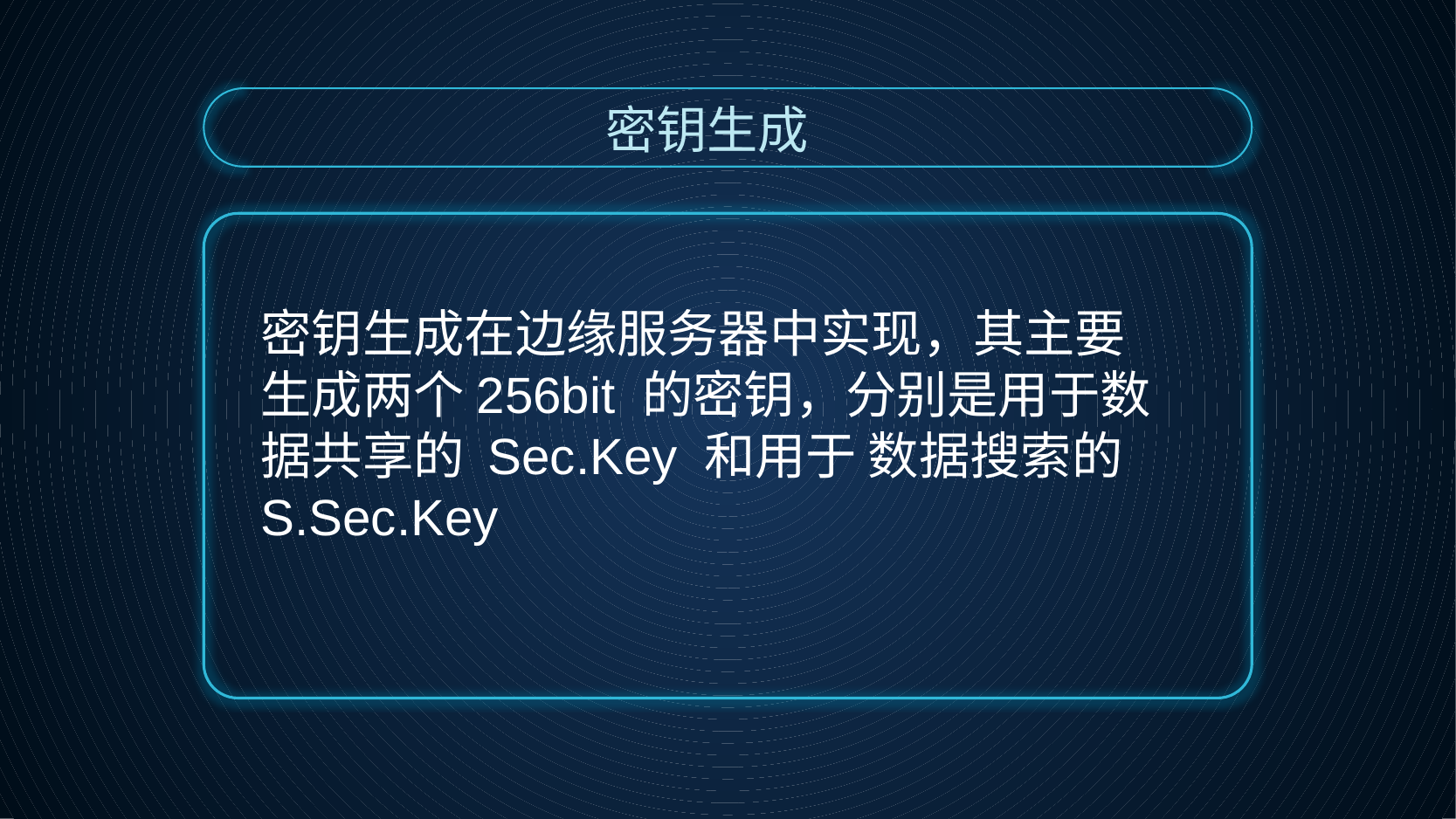

密钥生成

密钥生成在边缘服务器中实现，其主要生成两个256bit 的密钥，分别是用于数据共享的 Sec.Key 和用于 数据搜索的 S.Sec.Key